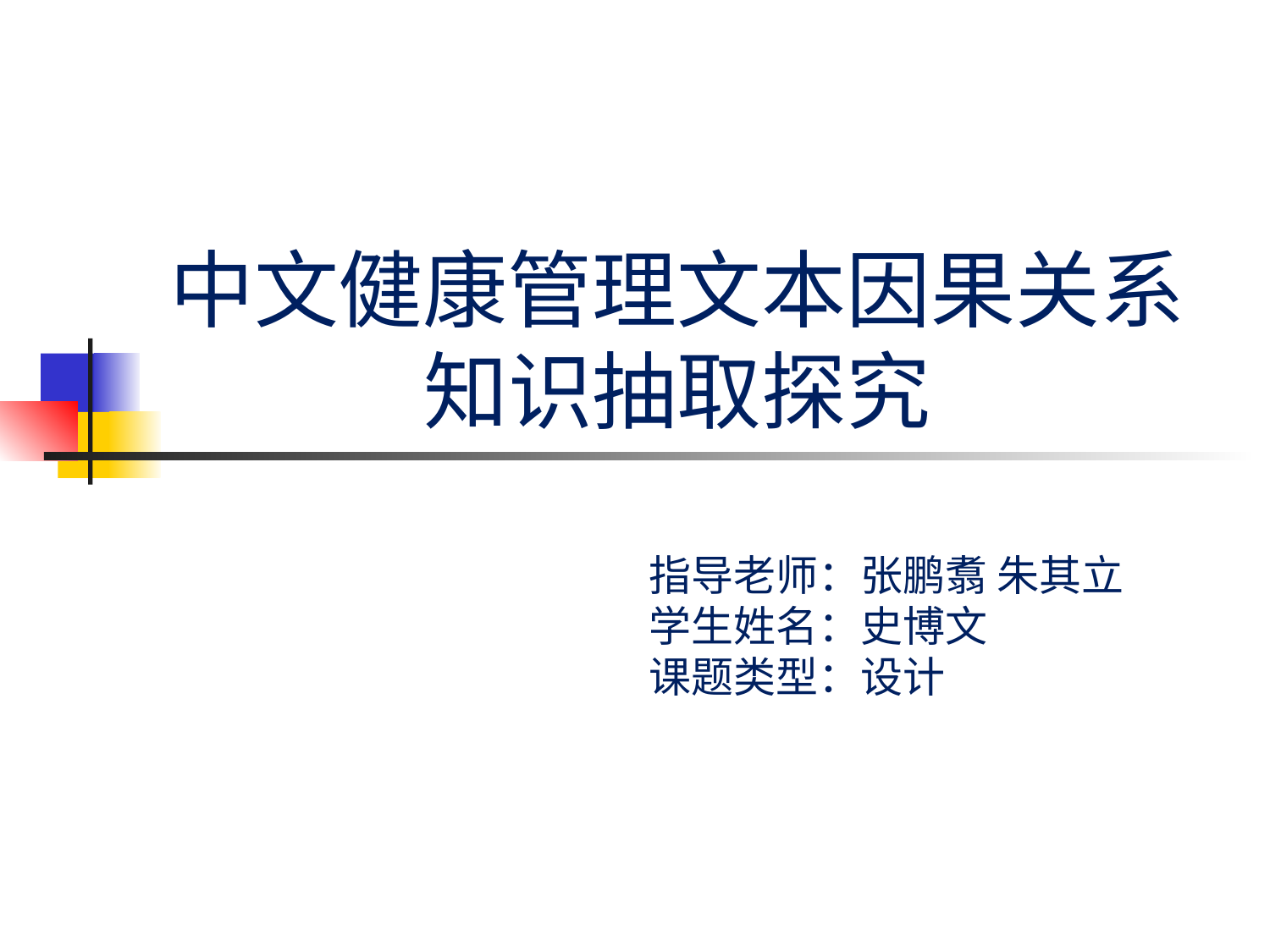

# 中文健康管理文本因果关系知识抽取探究
指导老师：张鹏翥 朱其立
学生姓名：史博文
课题类型：设计